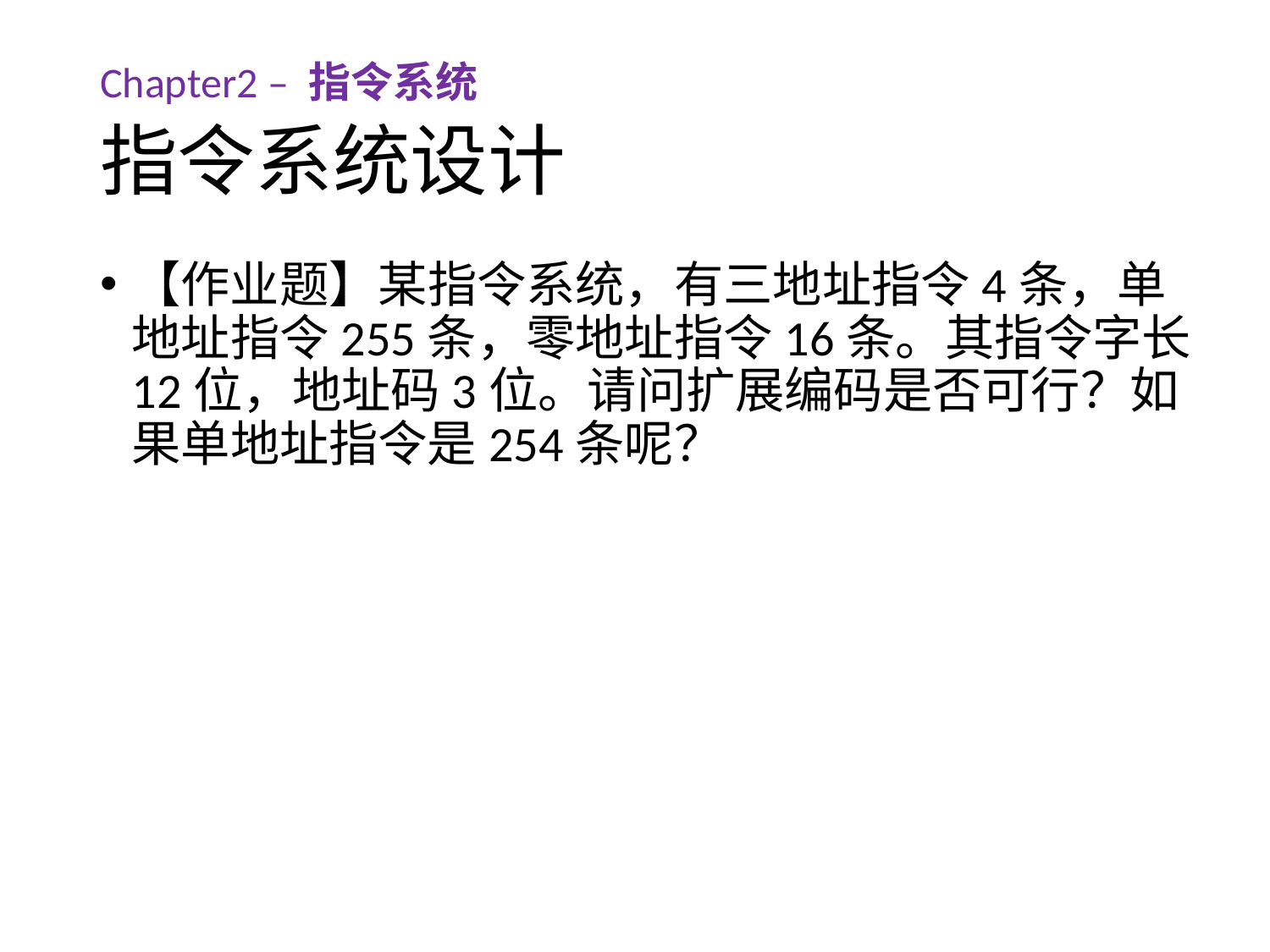

Chapter2 – 指令系统
# 指令系统设计
【作业题】某指令系统，有三地址指令4条，单地址指令255条，零地址指令16条。其指令字长12位，地址码3位。请问扩展编码是否可行？如果单地址指令是254条呢？